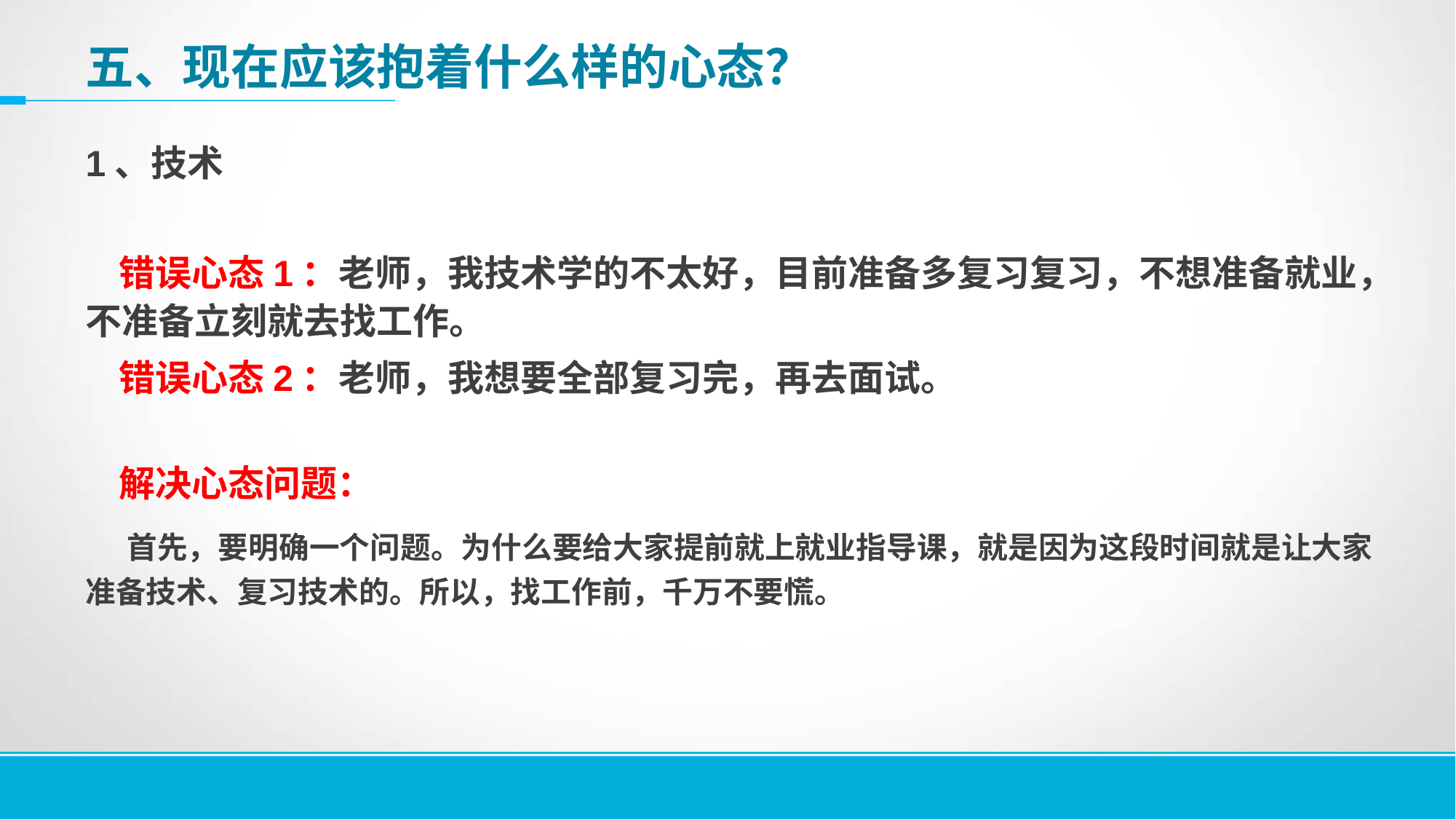

# 五、现在应该抱着什么样的心态？
1、技术

   错误心态1：老师，我技术学的不太好，目前准备多复习复习，不想准备就业，不准备立刻就去找工作。
   错误心态2：老师，我想要全部复习完，再去面试。

   解决心态问题：
    首先，要明确一个问题。为什么要给大家提前就上就业指导课，就是因为这段时间就是让大家准备技术、复习技术的。所以，找工作前，千万不要慌。